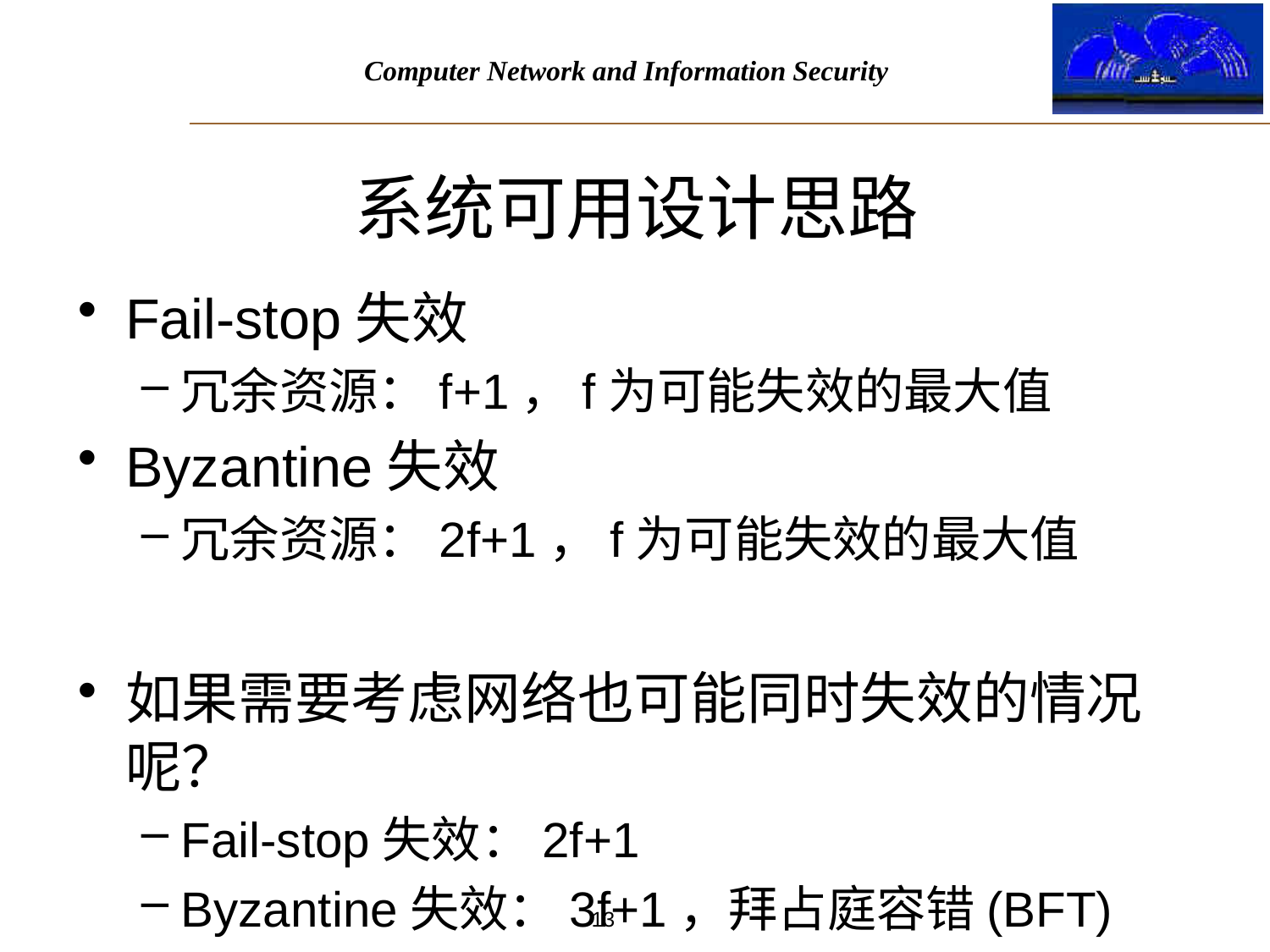

系统可用设计思路
Fail-stop失效
冗余资源：f+1，f为可能失效的最大值
Byzantine失效
冗余资源：2f+1，f为可能失效的最大值

如果需要考虑网络也可能同时失效的情况呢？
Fail-stop失效：2f+1
Byzantine失效：3f+1，拜占庭容错(BFT)
13